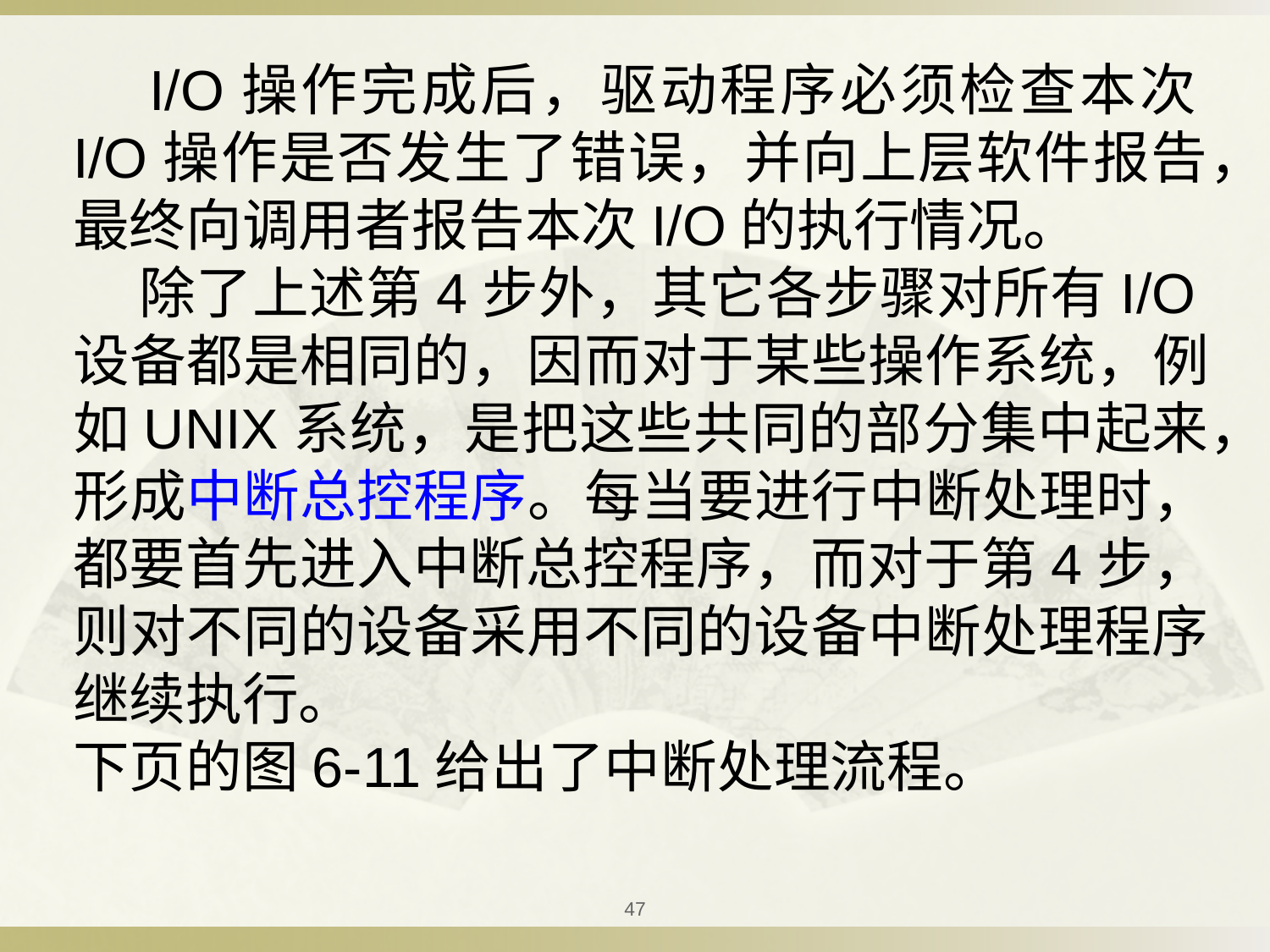

I/O操作完成后，驱动程序必须检查本次I/O操作是否发生了错误，并向上层软件报告，最终向调用者报告本次I/O的执行情况。
    除了上述第4步外，其它各步骤对所有I/O设备都是相同的，因而对于某些操作系统，例如UNIX系统，是把这些共同的部分集中起来，形成中断总控程序。每当要进行中断处理时，都要首先进入中断总控程序，而对于第4步，则对不同的设备采用不同的设备中断处理程序继续执行。
下页的图6-11给出了中断处理流程。
47